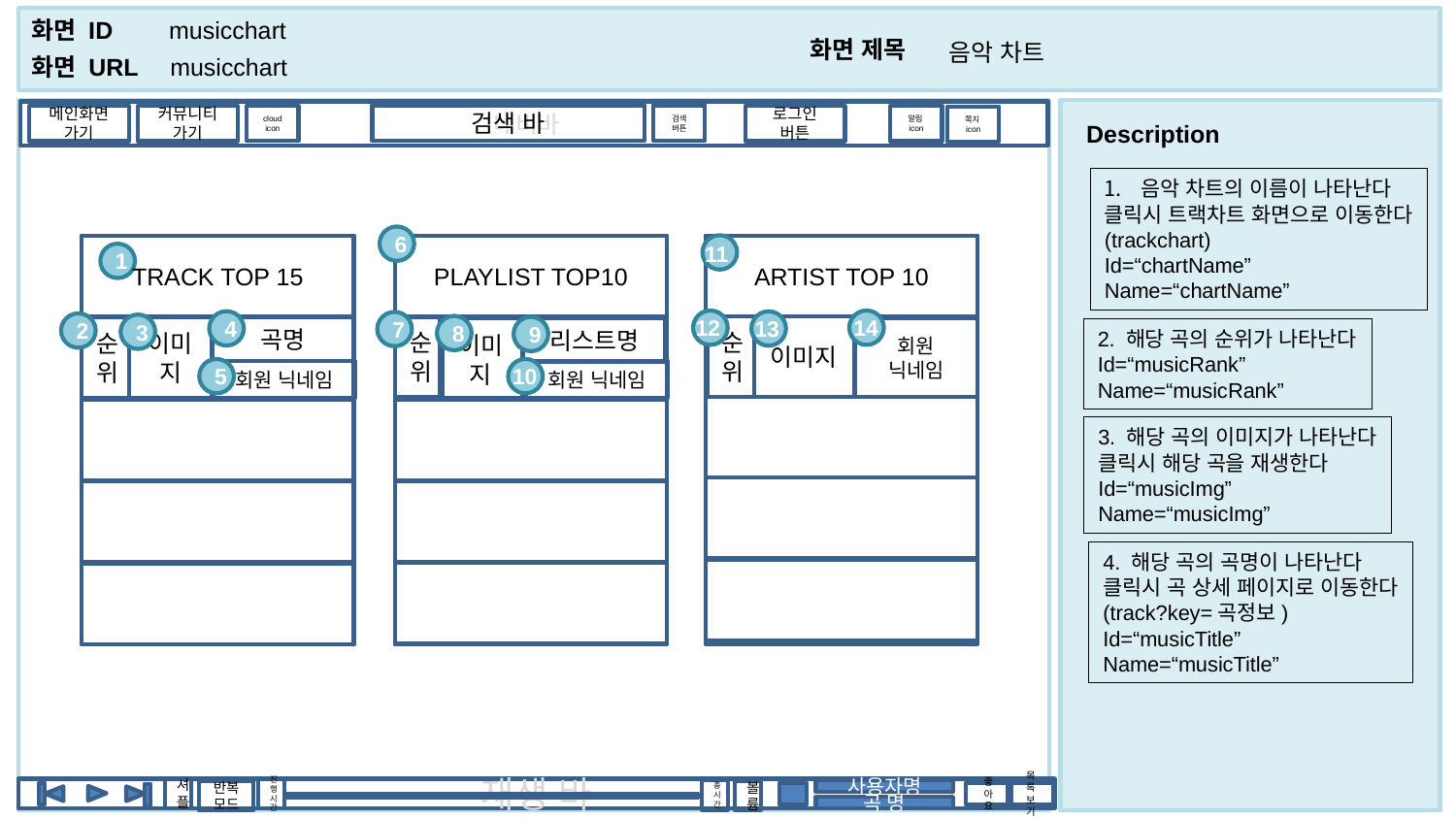

musicchart
음악 차트
musicchart
      네비바
검색 바
검색
버튼
cloud
icon
메인화면
가기
커뮤니티가기
로그인
버튼
알림icon
쪽지icon
음악 차트의 이름이 나타난다
클릭시 트랙차트 화면으로 이동한다
(trackchart)
Id=“chartName”
Name=“chartName”
6
11

TRACK TOP 15
PLAYLIST TOP10
ARTIST TOP 10

1
12
14
13

4

7
2
3
8
이미지
순위

순위
9
순위
이미지
곡명

회원 닉네임
리스트명
2. 해당 곡의 순위가 나타난다
Id=“musicRank”
Name=“musicRank”
이미지
10
5

회원 닉네임
회원 닉네임

3. 해당 곡의 이미지가 나타난다
클릭시 해당 곡을 재생한다
Id=“musicImg”
Name=“musicImg”

4. 해당 곡의 곡명이 나타난다
클릭시 곡 상세 페이지로 이동한다
(track?key=곡정보)
Id=“musicTitle”
Name=“musicTitle”

셔플
진행시간
재생 바
총시간
사용자명
볼륨
반복 모드

좋아요
목록
보기

곡 명